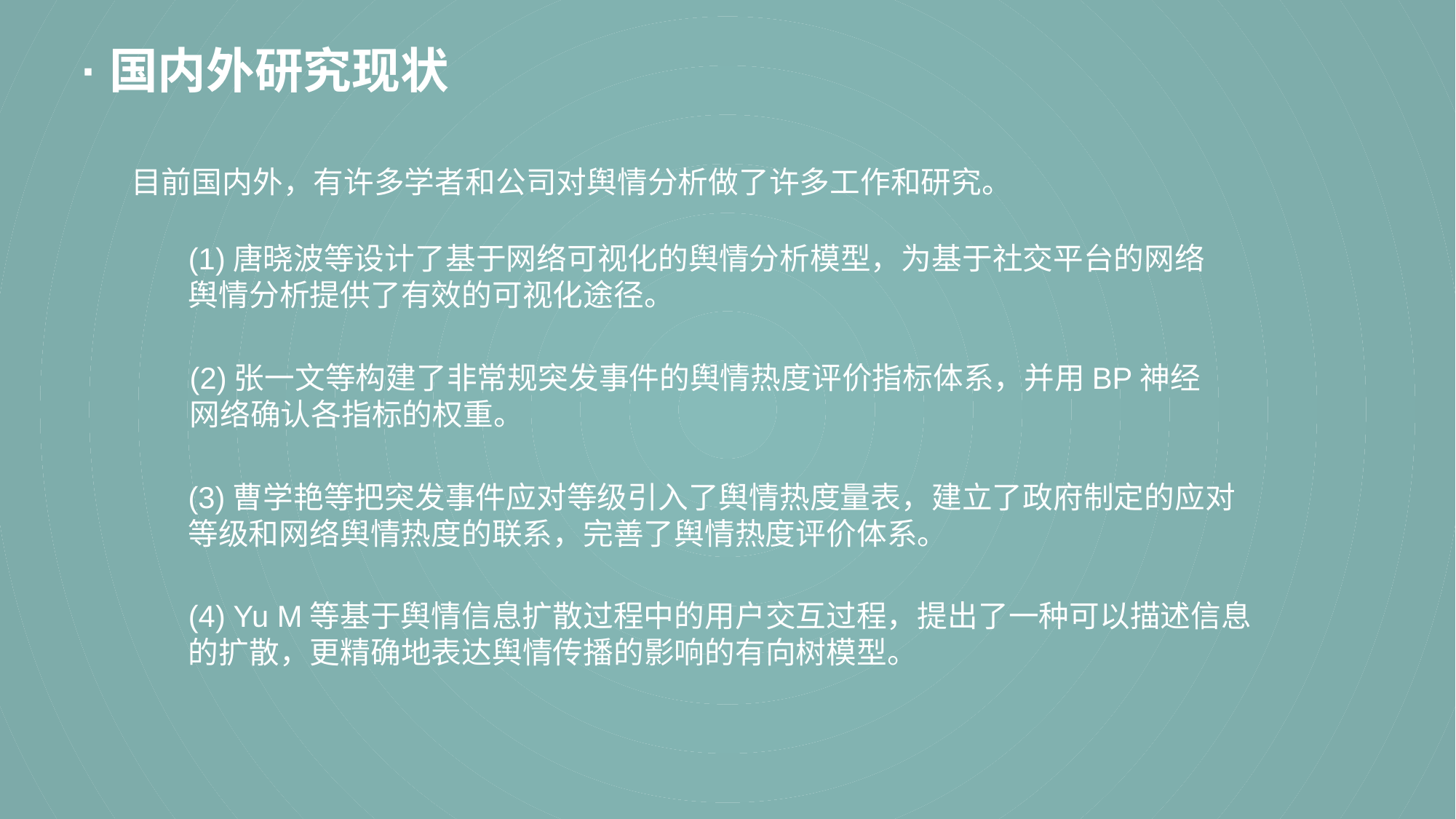

·国内外研究现状
目前国内外，有许多学者和公司对舆情分析做了许多工作和研究。
(1)唐晓波等设计了基于网络可视化的舆情分析模型，为基于社交平台的网络舆情分析提供了有效的可视化途径。
(2)张一文等构建了非常规突发事件的舆情热度评价指标体系，并用BP神经网络确认各指标的权重。
(3)曹学艳等把突发事件应对等级引入了舆情热度量表，建立了政府制定的应对等级和网络舆情热度的联系，完善了舆情热度评价体系。
(4) Yu M等基于舆情信息扩散过程中的用户交互过程，提出了一种可以描述信息的扩散，更精确地表达舆情传播的影响的有向树模型。